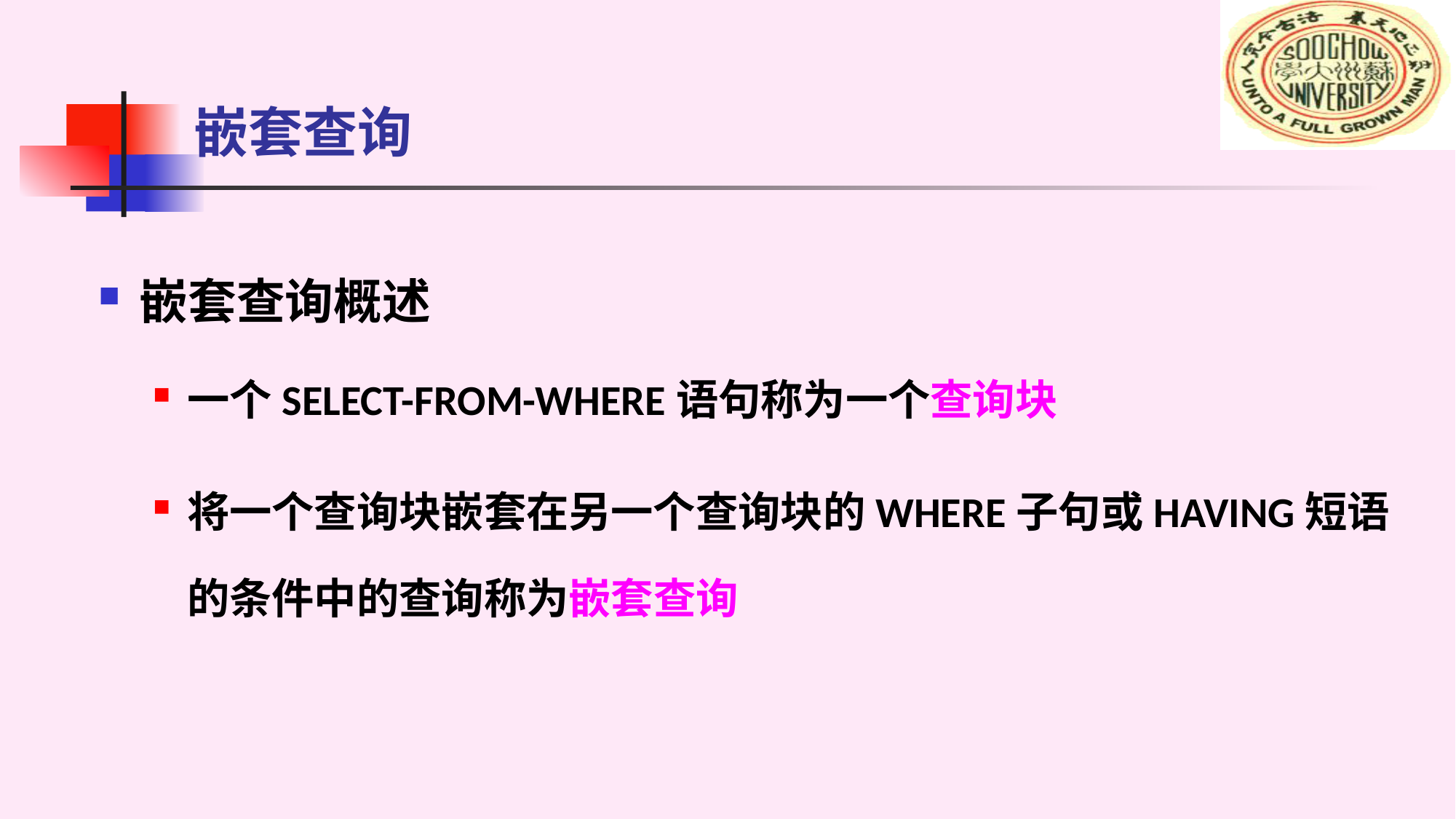

# 嵌套查询
嵌套查询概述
一个SELECT-FROM-WHERE语句称为一个查询块
将一个查询块嵌套在另一个查询块的WHERE子句或HAVING短语的条件中的查询称为嵌套查询